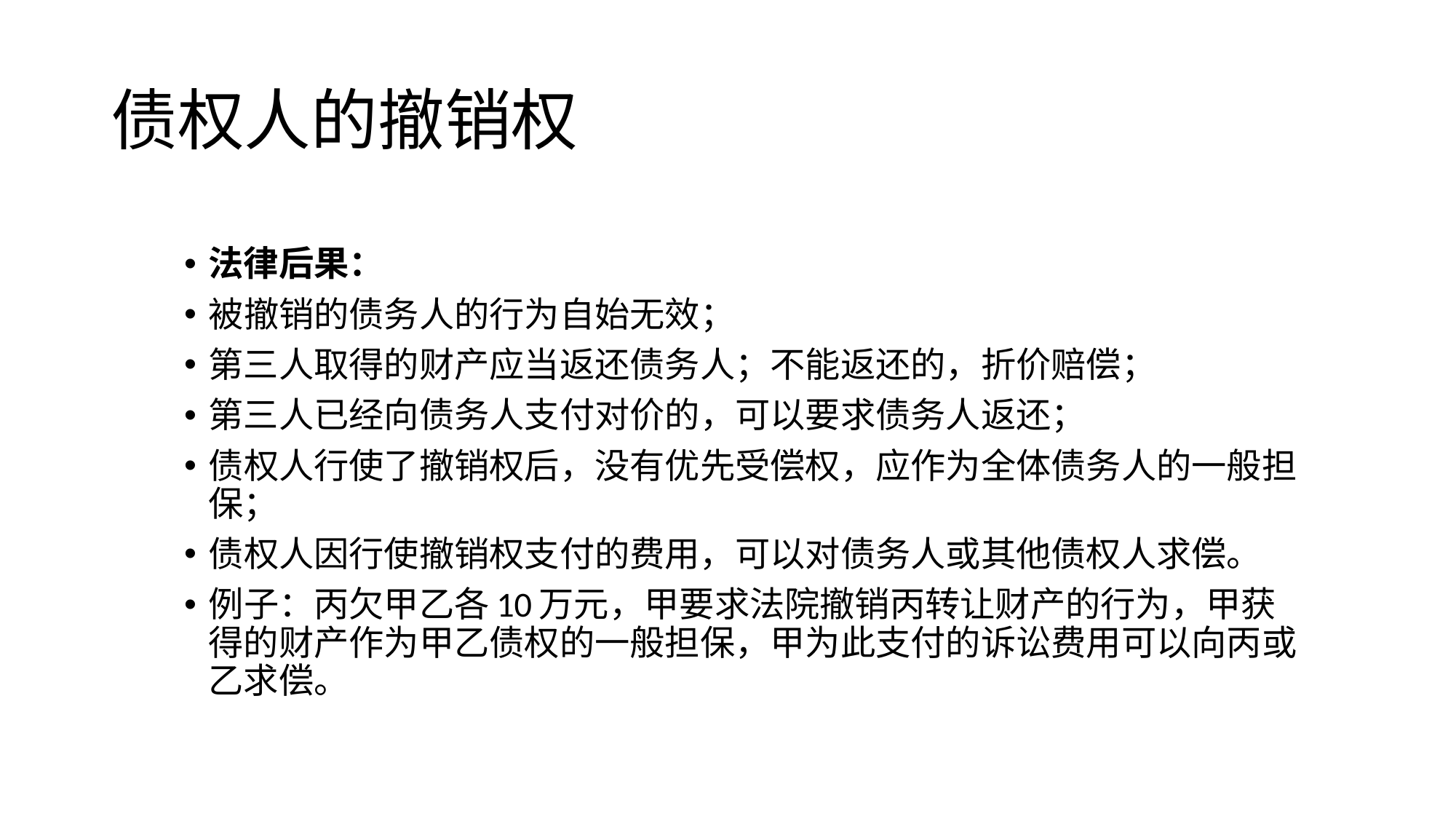

# 债权人的撤销权
法律后果：
被撤销的债务人的行为自始无效；
第三人取得的财产应当返还债务人；不能返还的，折价赔偿；
第三人已经向债务人支付对价的，可以要求债务人返还；
债权人行使了撤销权后，没有优先受偿权，应作为全体债务人的一般担保；
债权人因行使撤销权支付的费用，可以对债务人或其他债权人求偿。
例子：丙欠甲乙各10万元，甲要求法院撤销丙转让财产的行为，甲获得的财产作为甲乙债权的一般担保，甲为此支付的诉讼费用可以向丙或乙求偿。